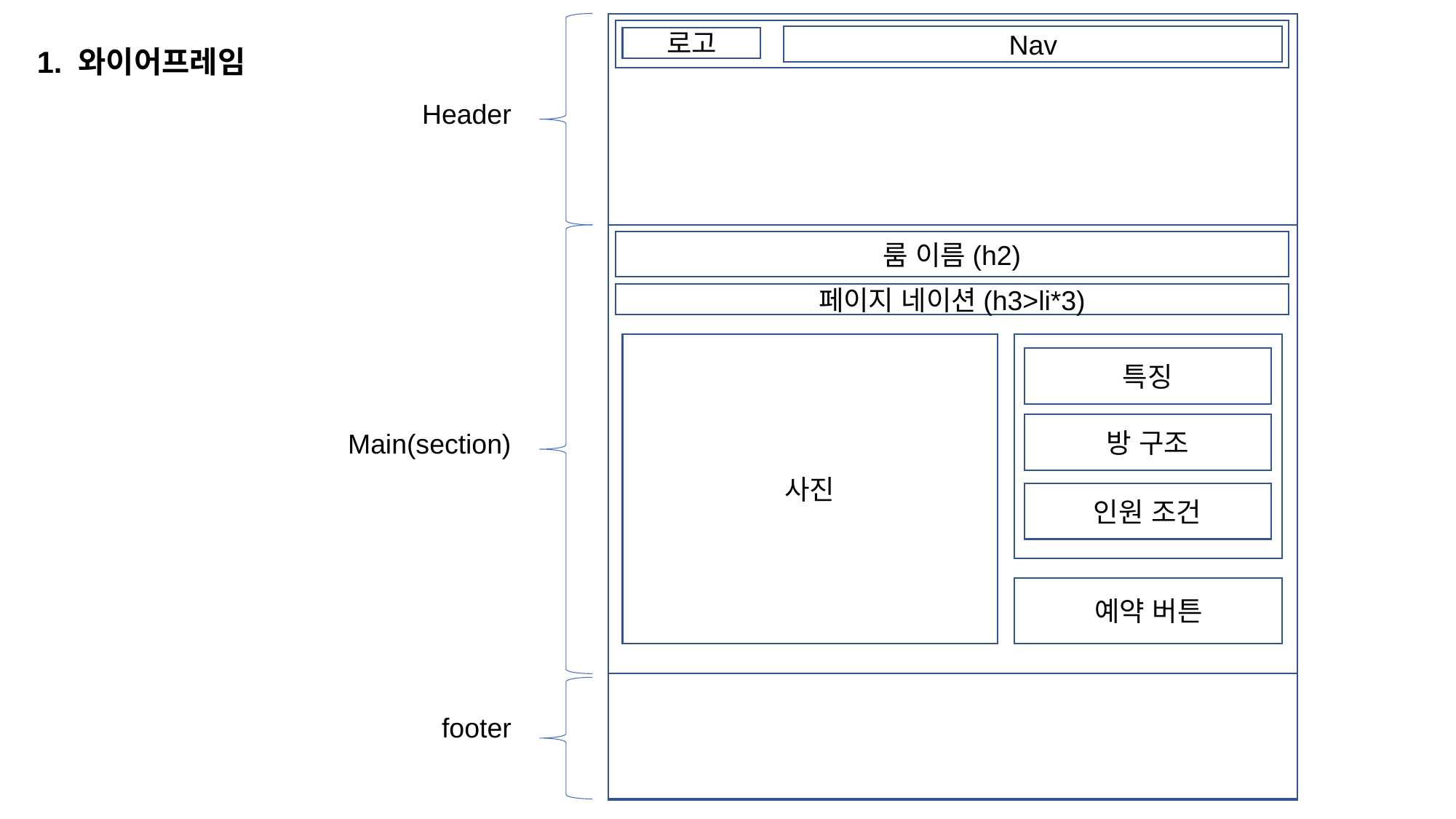

Nav
# 1. 와이어프레임
로고
Header

룸 이름(h2)
페이지 네이션(h3>li*3)
사진

특징
방 구조
Main(section)
인원 조건
예약 버튼

footer